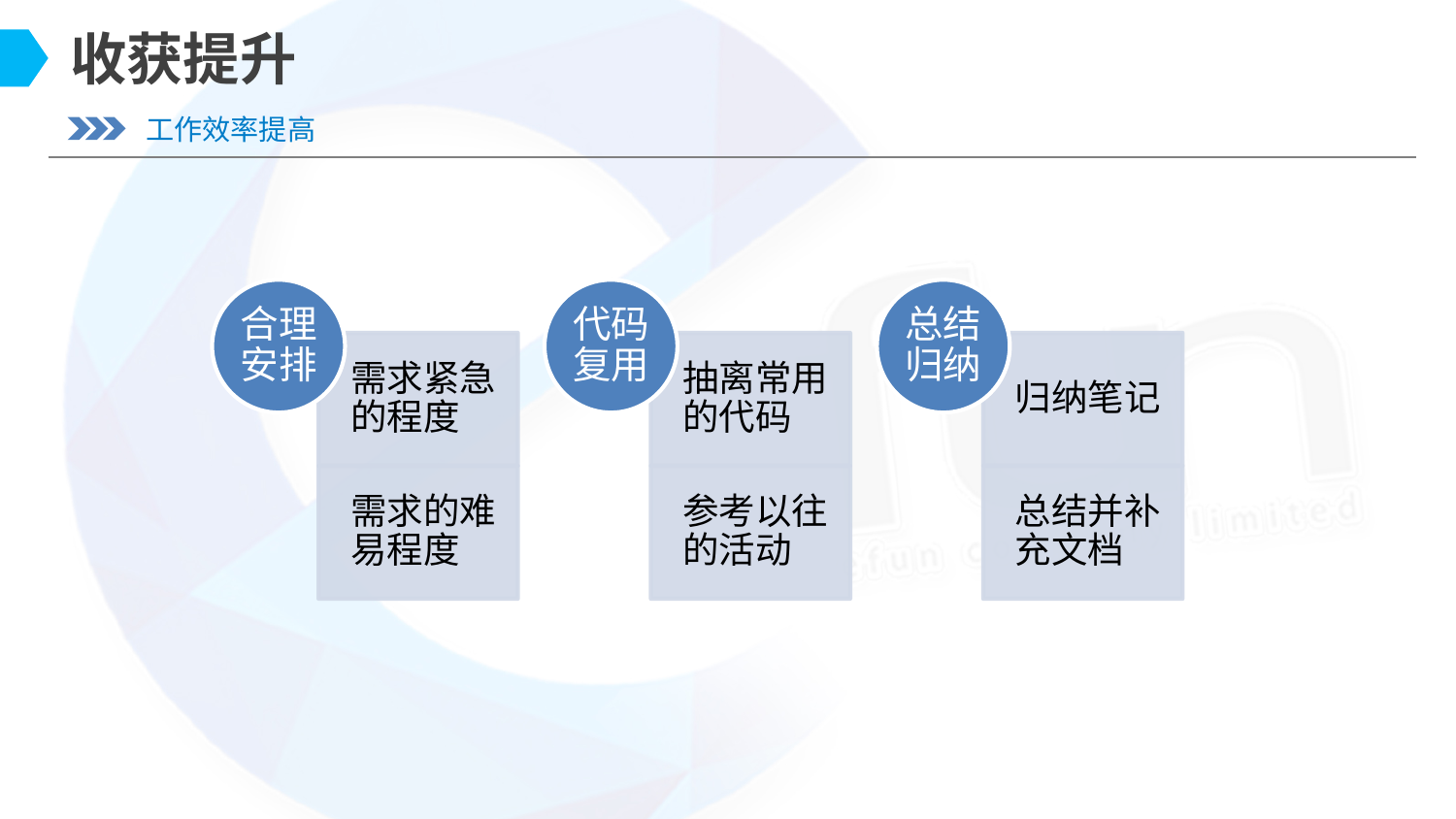

收获提升

工作效率提高

需求紧急的程度
需求的难易程度
合理安排
抽离常用的代码
参考以往的活动
代码复用
归纳笔记
总结并补充文档
总结归纳